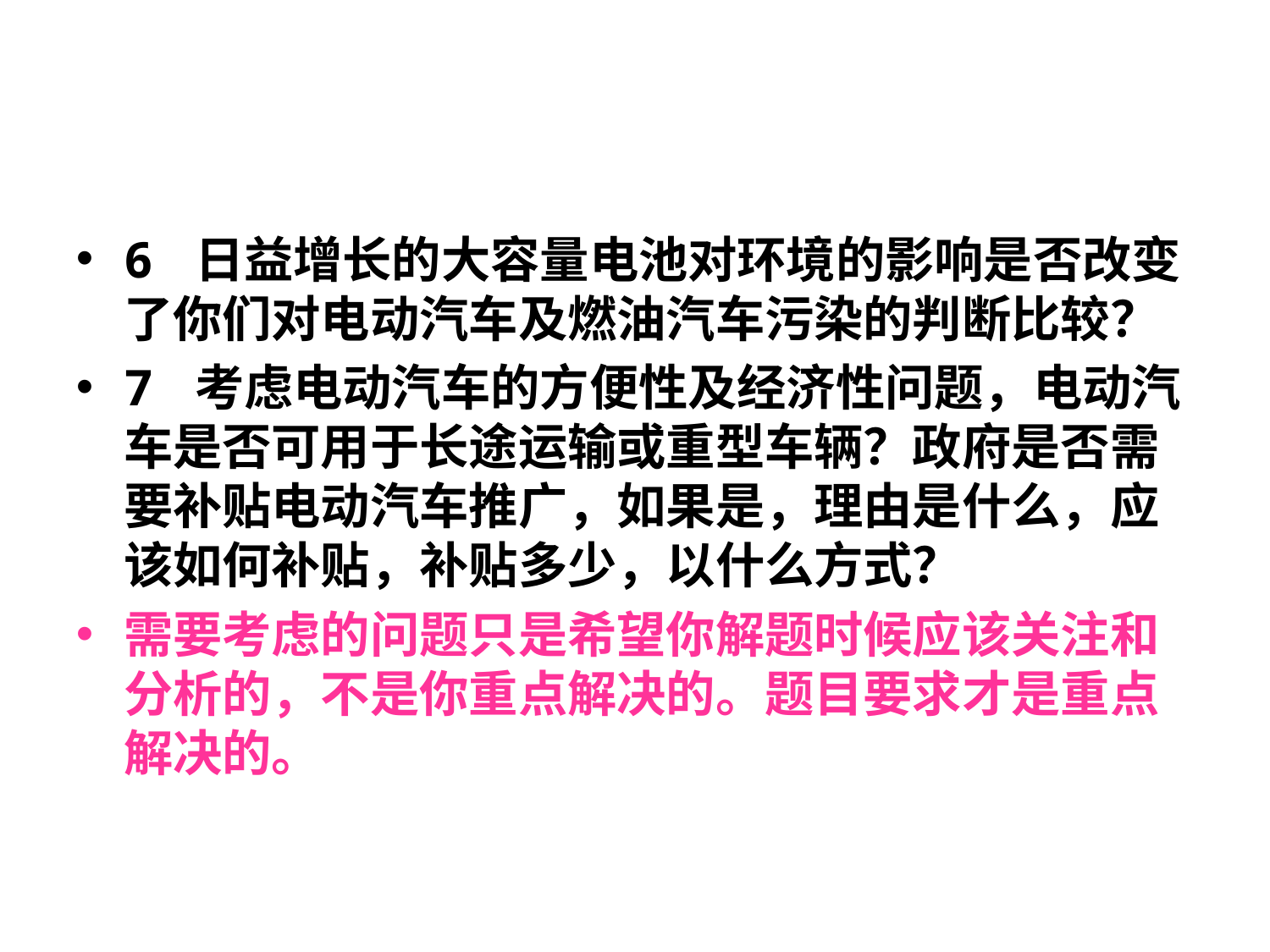

6 日益增长的大容量电池对环境的影响是否改变了你们对电动汽车及燃油汽车污染的判断比较？
7 考虑电动汽车的方便性及经济性问题，电动汽车是否可用于长途运输或重型车辆？政府是否需要补贴电动汽车推广，如果是，理由是什么，应该如何补贴，补贴多少，以什么方式？
需要考虑的问题只是希望你解题时候应该关注和分析的，不是你重点解决的。题目要求才是重点解决的。